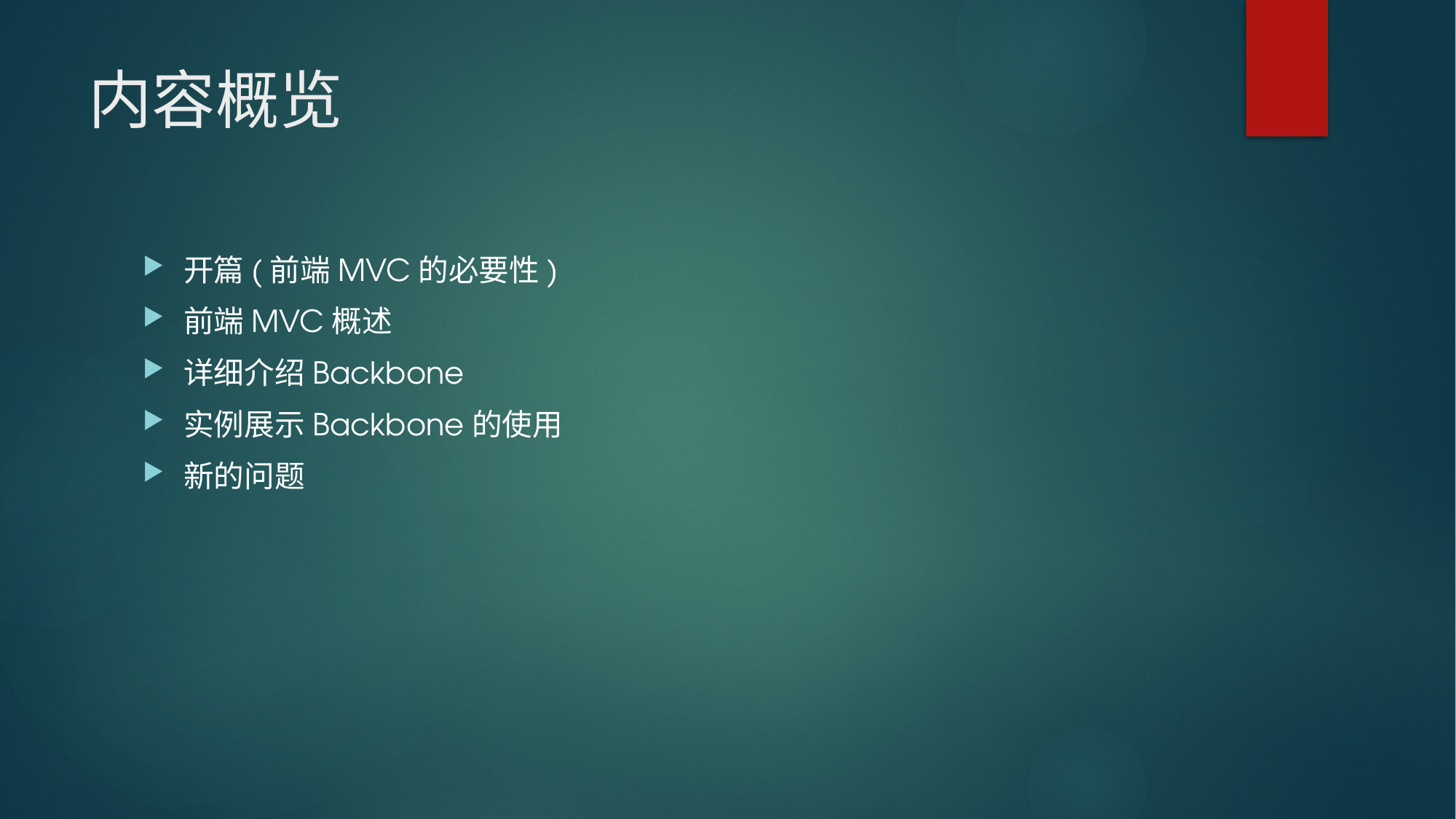

# 内容概览
开篇(前端MVC的必要性)
前端MVC概述
详细介绍Backbone
实例展示Backbone的使用
新的问题